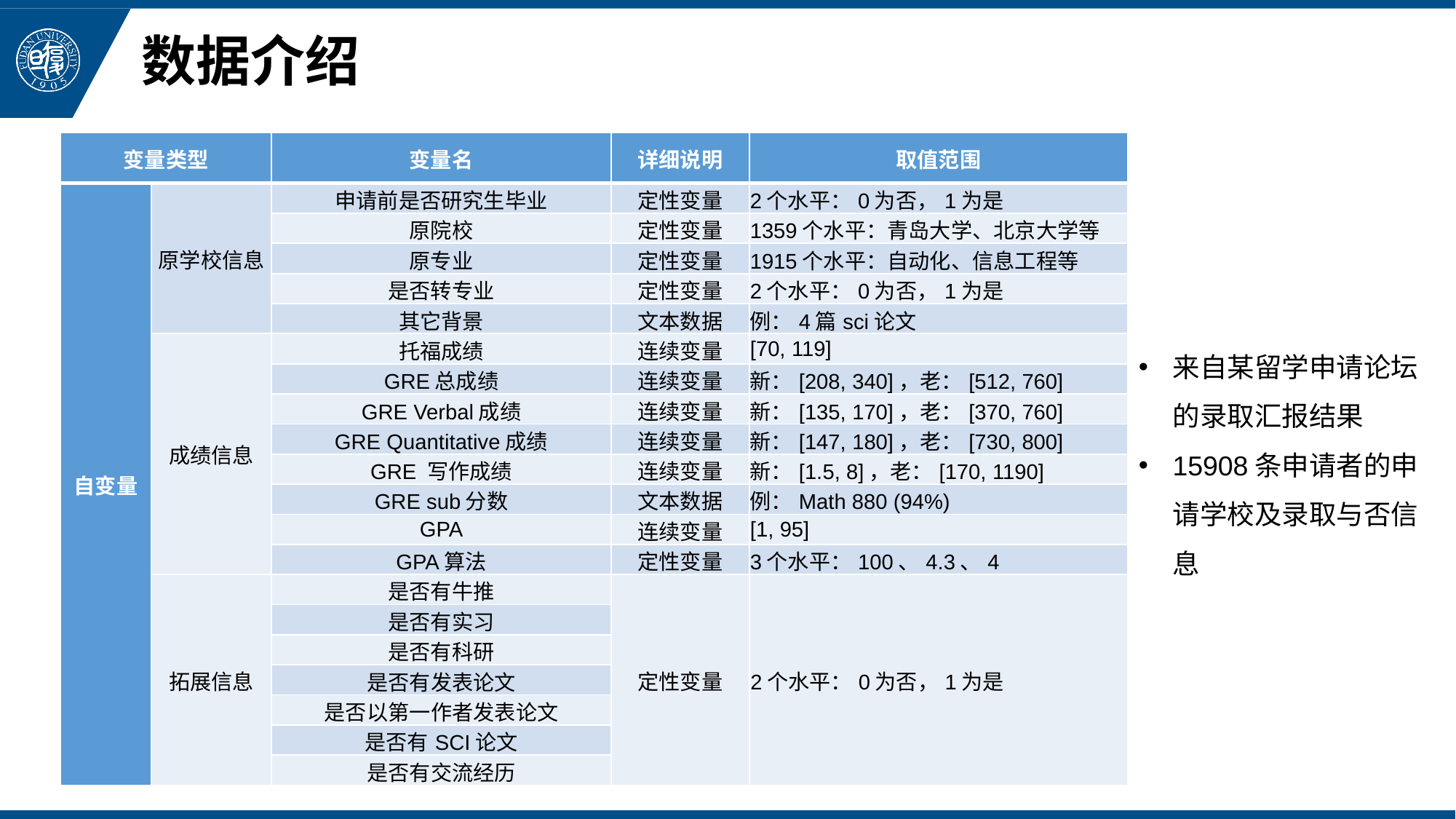

# 数据介绍
| 变量类型 |  | 变量名 | 详细说明 | 取值范围 |
| --- | --- | --- | --- | --- |
| 自变量 | 原学校信息 | 申请前是否研究生毕业 | 定性变量 | 2个水平：0为否，1为是 |
|  |  | 原院校 | 定性变量 | 1359个水平：青岛大学、北京大学等 |
|  |  | 原专业 | 定性变量 | 1915个水平：自动化、信息工程等 |
|  |  | 是否转专业 | 定性变量 | 2个水平：0为否，1为是 |
|  |  | 其它背景 | 文本数据 | 例：4篇sci论文 |
|  | 成绩信息 | 托福成绩 | 连续变量 | [70, 119] |
|  |  | GRE总成绩 | 连续变量 | 新：[208, 340]，老：[512, 760] |
|  |  | GRE Verbal成绩 | 连续变量 | 新：[135, 170]，老：[370, 760] |
|  |  | GRE Quantitative成绩 | 连续变量 | 新：[147, 180]，老：[730, 800] |
|  |  | GRE 写作成绩 | 连续变量 | 新：[1.5, 8]，老：[170, 1190] |
|  |  | GRE sub分数 | 文本数据 | 例：Math 880 (94%) |
|  |  | GPA | 连续变量 | [1, 95] |
|  |  | GPA算法 | 定性变量 | 3个水平：100、4.3、4 |
|  | 拓展信息 | 是否有牛推 | 定性变量 | 2个水平：0为否，1为是 |
|  |  | 是否有实习 |  |  |
|  |  | 是否有科研 |  |  |
|  |  | 是否有发表论文 |  |  |
|  |  | 是否以第一作者发表论文 |  |  |
|  |  | 是否有SCI论文 |  |  |
|  |  | 是否有交流经历 |  |  |
来自某留学申请论坛的录取汇报结果
15908条申请者的申请学校及录取与否信息